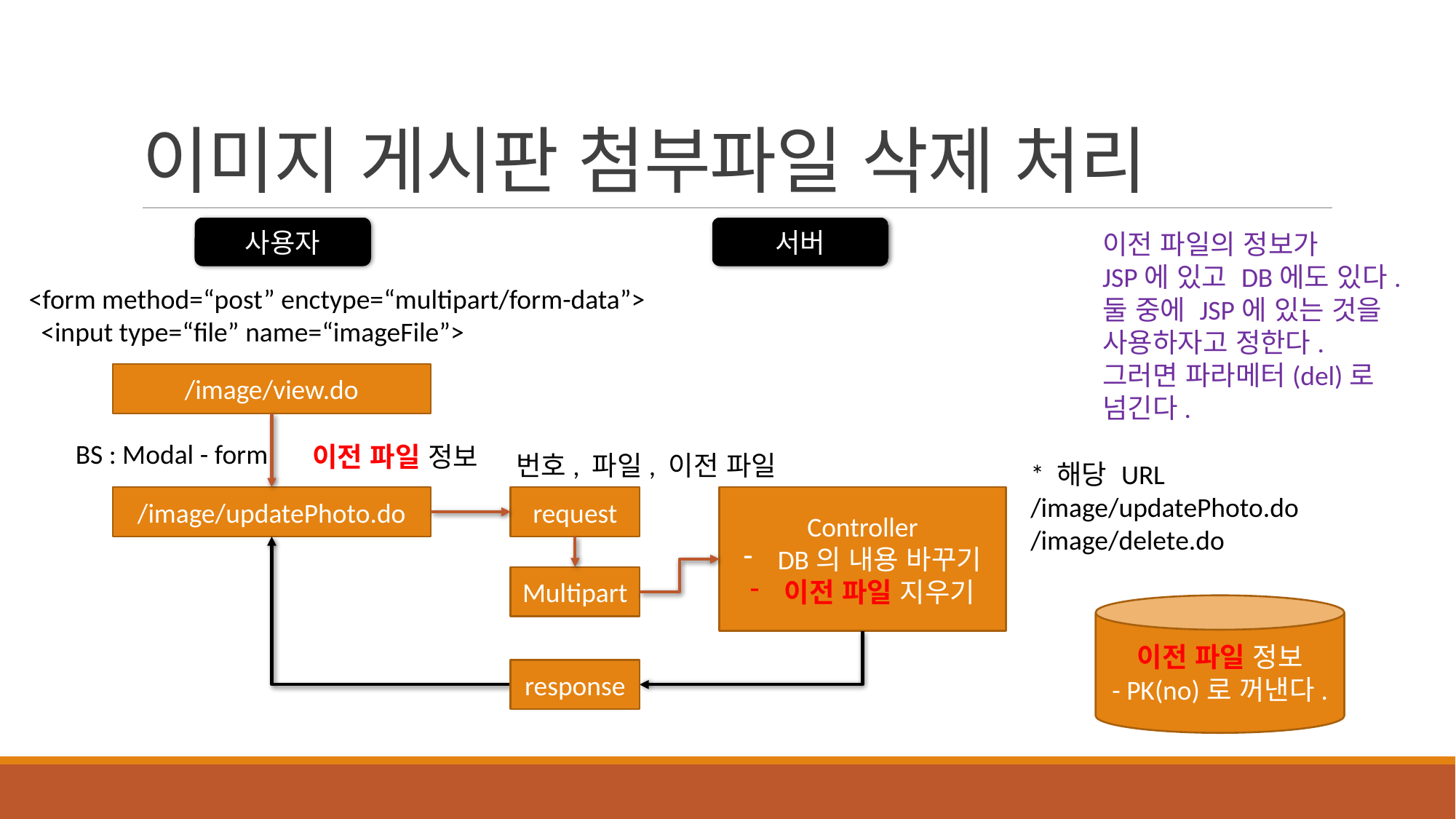

# 이미지 게시판 첨부파일 삭제 처리
사용자
서버
이전 파일의 정보가
JSP에 있고 DB에도 있다.
둘 중에 JSP에 있는 것을
사용하자고 정한다.
그러면 파라메터(del)로
넘긴다.
<form method=“post” enctype=“multipart/form-data”>
  <input type=“file” name=“imageFile”>
/image/view.do
BS : Modal - form
이전 파일 정보
번호, 파일, 이전 파일
* 해당 URL
/image/updatePhoto.do
/image/delete.do
/image/updatePhoto.do
request
Controller
DB의 내용 바꾸기
이전 파일 지우기
Multipart
이전 파일 정보
- PK(no)로 꺼낸다.
response